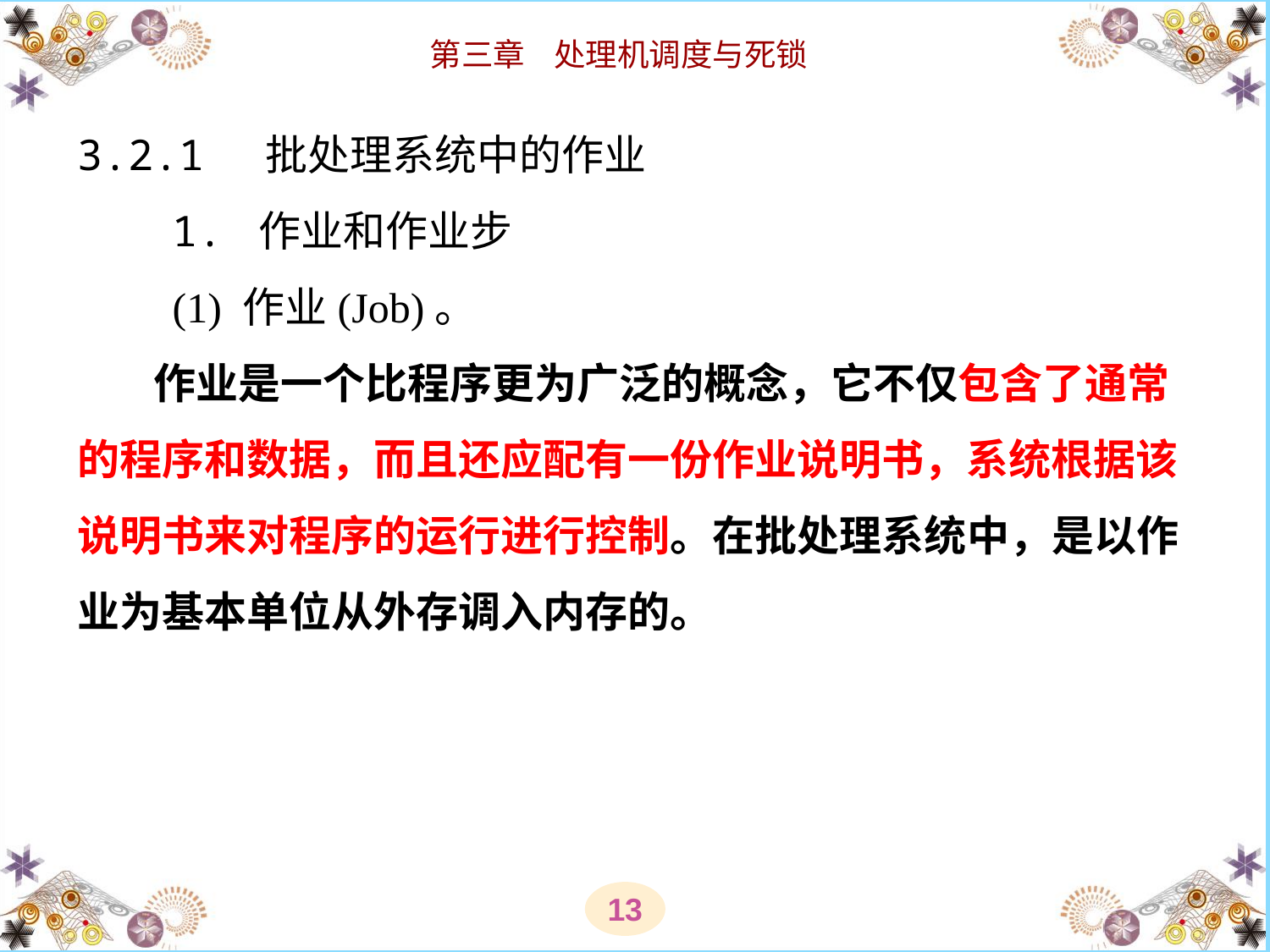

# 3.2.1  批处理系统中的作业 　　1. 作业和作业步 　　(1) 作业(Job)。 作业是一个比程序更为广泛的概念，它不仅包含了通常的程序和数据，而且还应配有一份作业说明书，系统根据该说明书来对程序的运行进行控制。在批处理系统中，是以作业为基本单位从外存调入内存的。